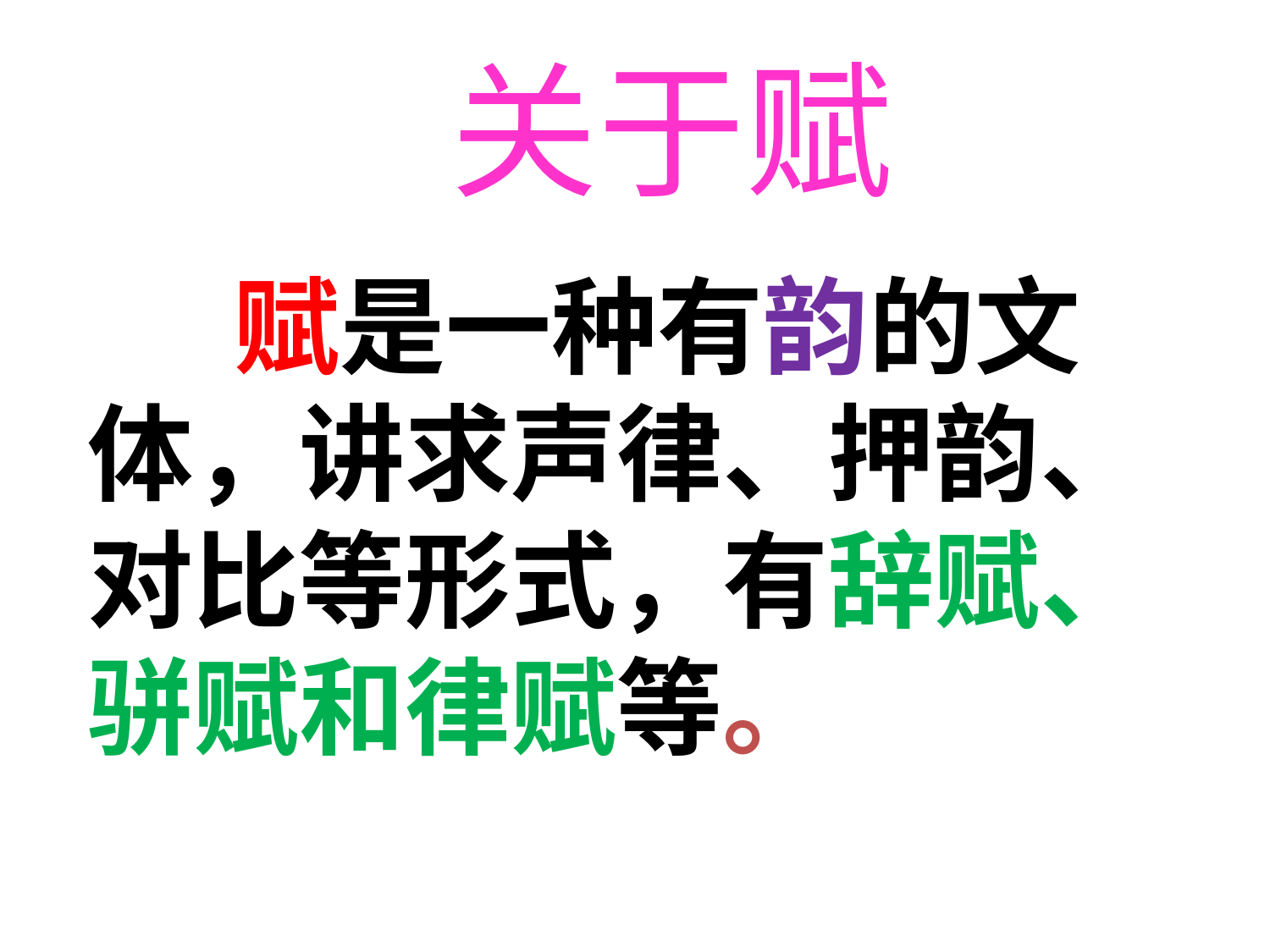

# 关于赋
     赋是一种有韵的文体，讲求声律、押韵、对比等形式，有辞赋、骈赋和律赋等。